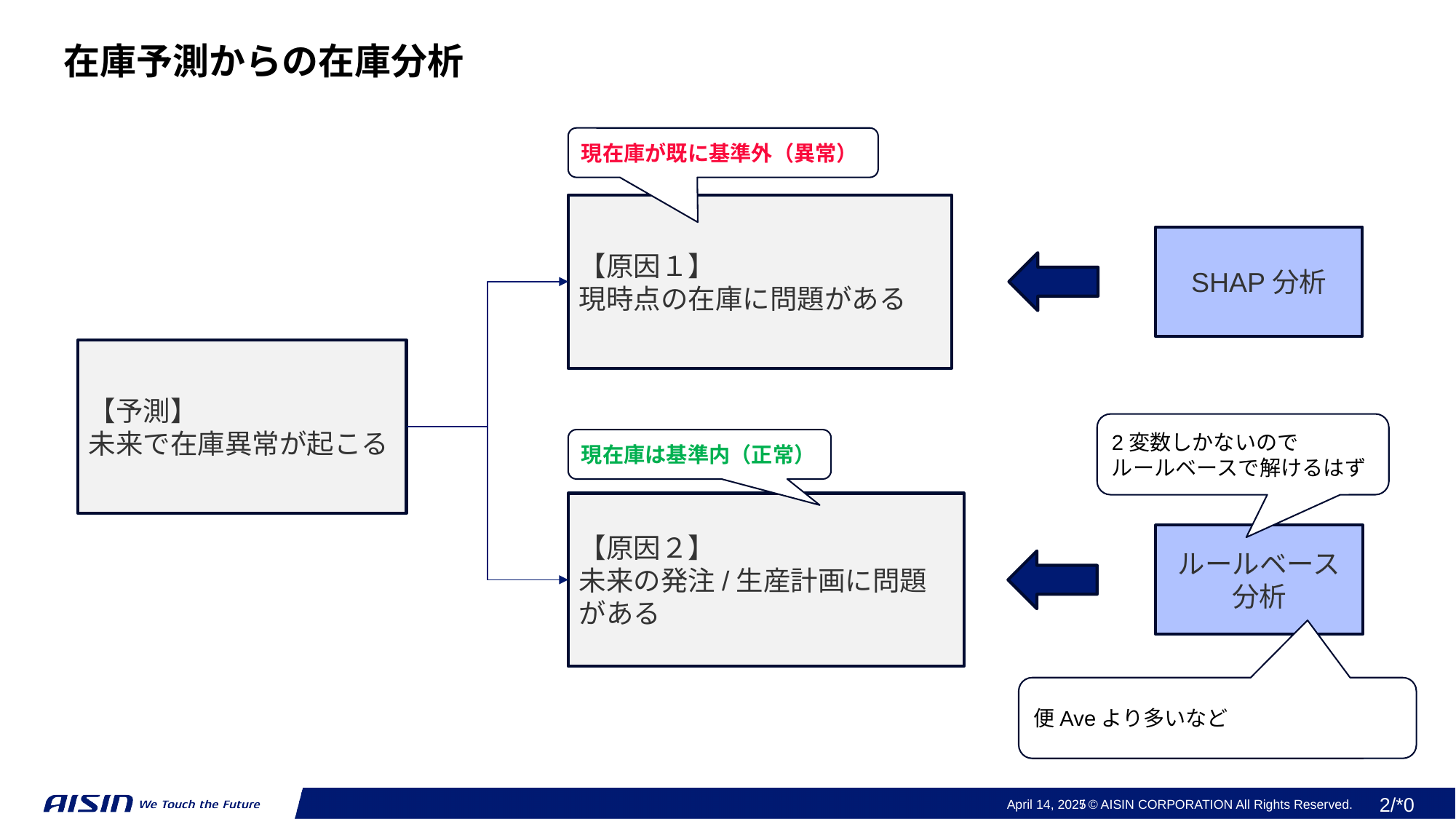

在庫予測からの在庫分析

現在庫が既に基準外（異常）
【原因１】
現時点の在庫に問題がある
SHAP分析

【予測】
未来で在庫異常が起こる
2変数しかないので
ルールベースで解けるはず
現在庫は基準内（正常）
【原因２】
未来の発注/生産計画に問題がある
ルールベース分析

便Aveより多いなど
April 14, 2025